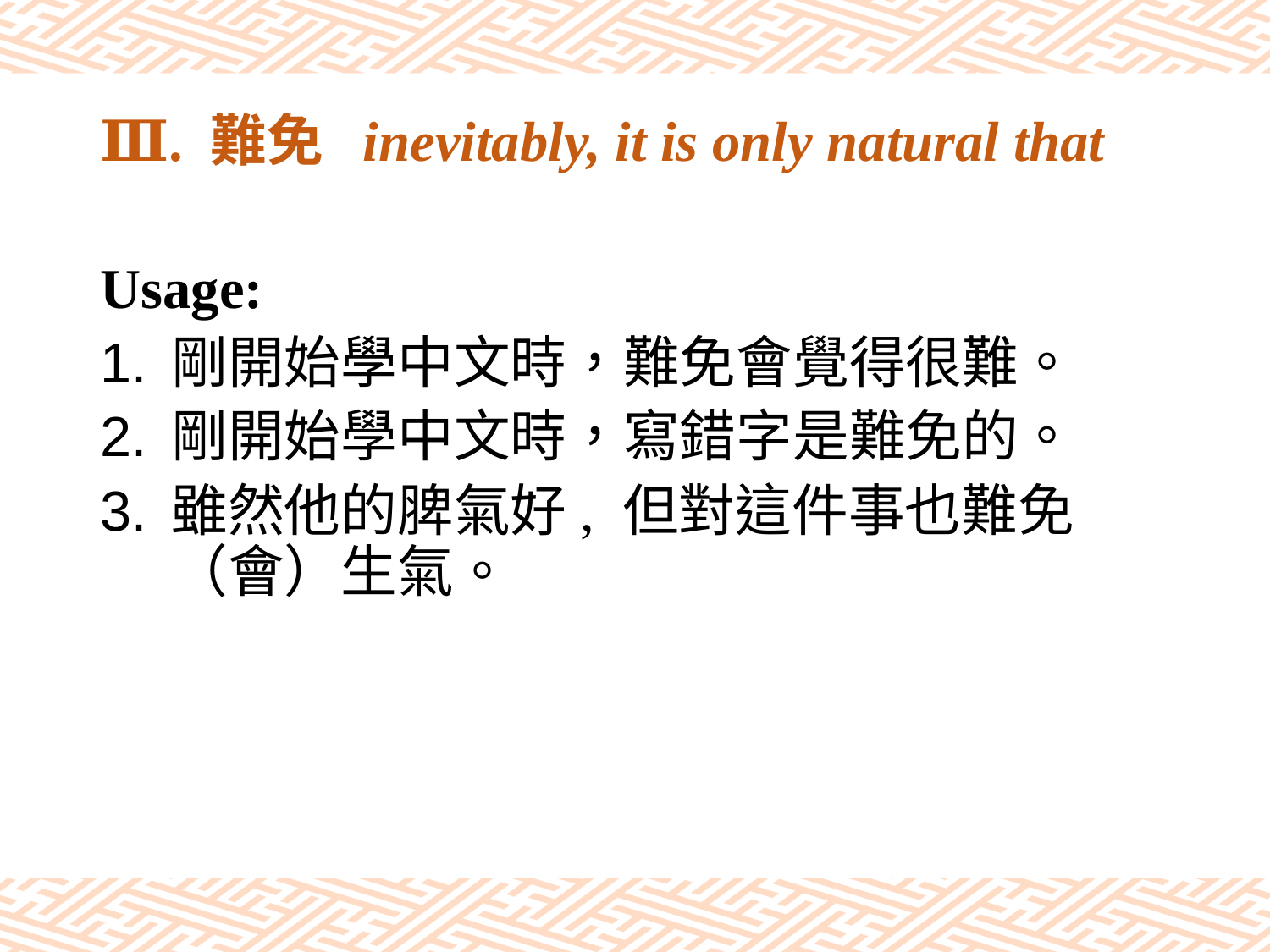

# Ⅲ. 難免  inevitably, it is only natural that
Usage:
剛開始學中文時，難免會覺得很難。
剛開始學中文時，寫錯字是難免的。
雖然他的脾氣好, 但對這件事也難免（會）生氣。